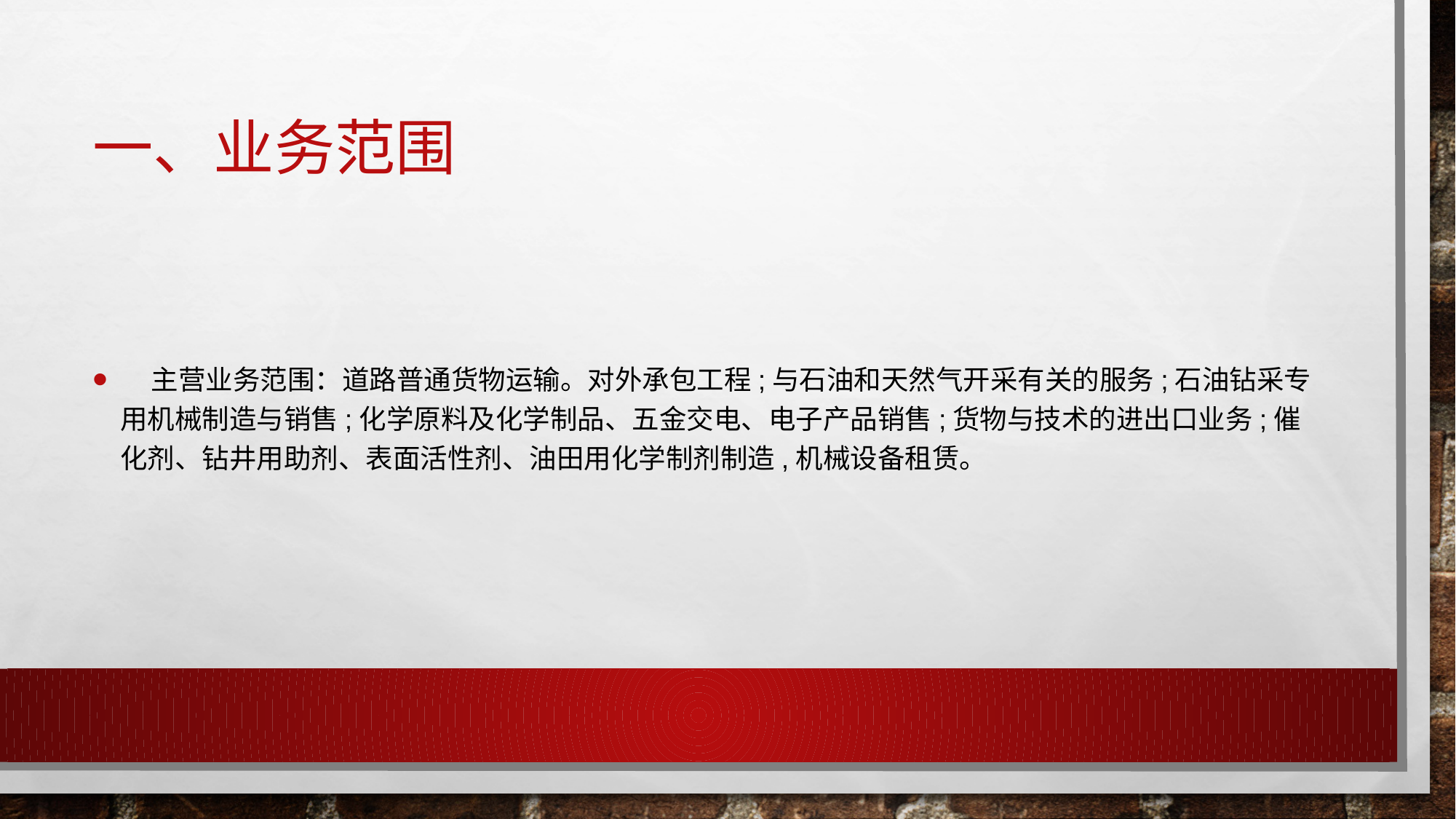

# 一、业务范围
    主营业务范围：道路普通货物运输。对外承包工程;与石油和天然气开采有关的服务;石油钻采专用机械制造与销售;化学原料及化学制品、五金交电、电子产品销售;货物与技术的进出口业务;催化剂、钻井用助剂、表面活性剂、油田用化学制剂制造,机械设备租赁。